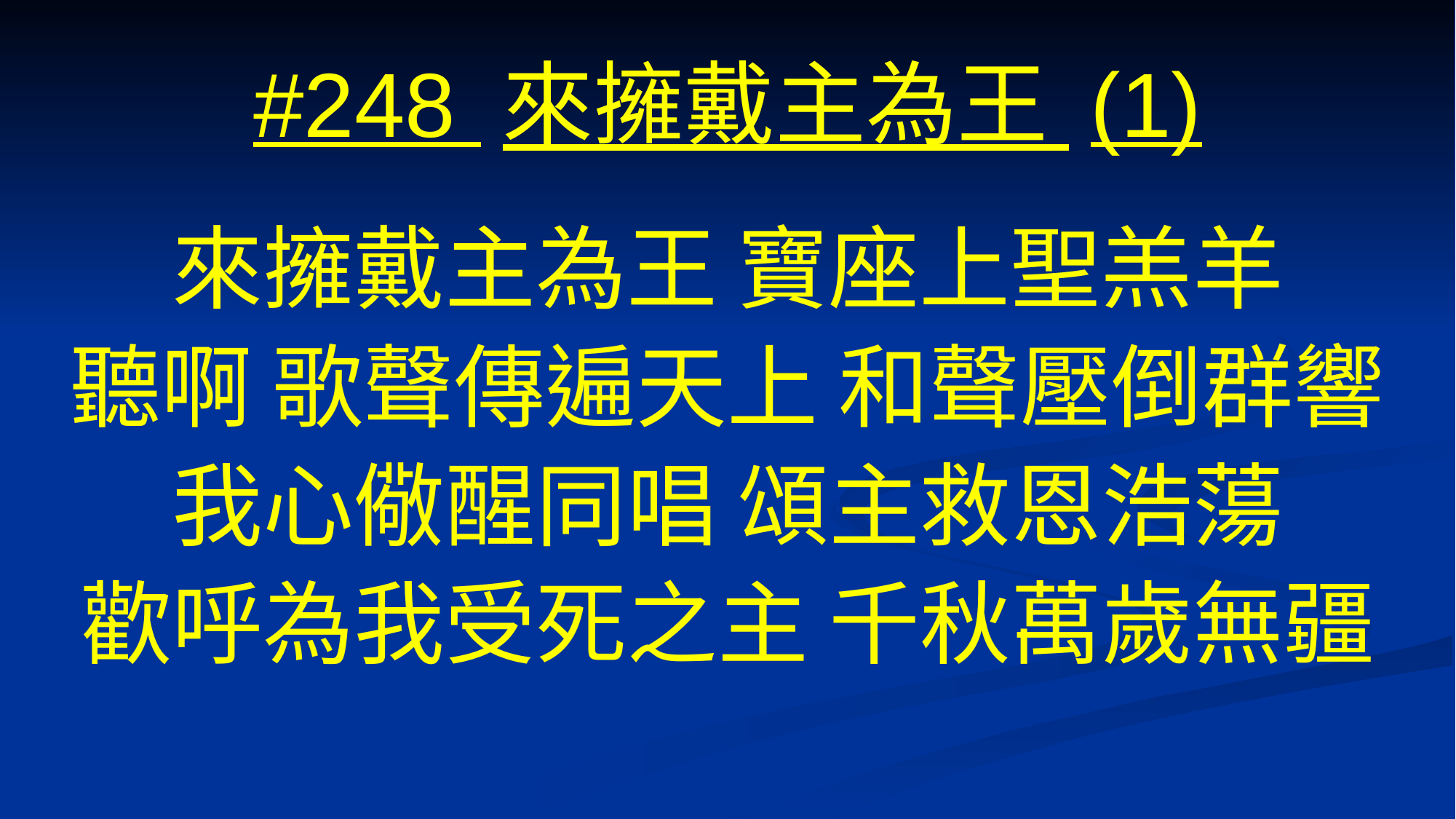

# #248 來擁戴主為王 (1)
來擁戴主為王 寶座上聖羔羊
聽啊 歌聲傳遍天上 和聲壓倒群響
我心儆醒同唱 頌主救恩浩蕩
歡呼為我受死之主 千秋萬歲無疆